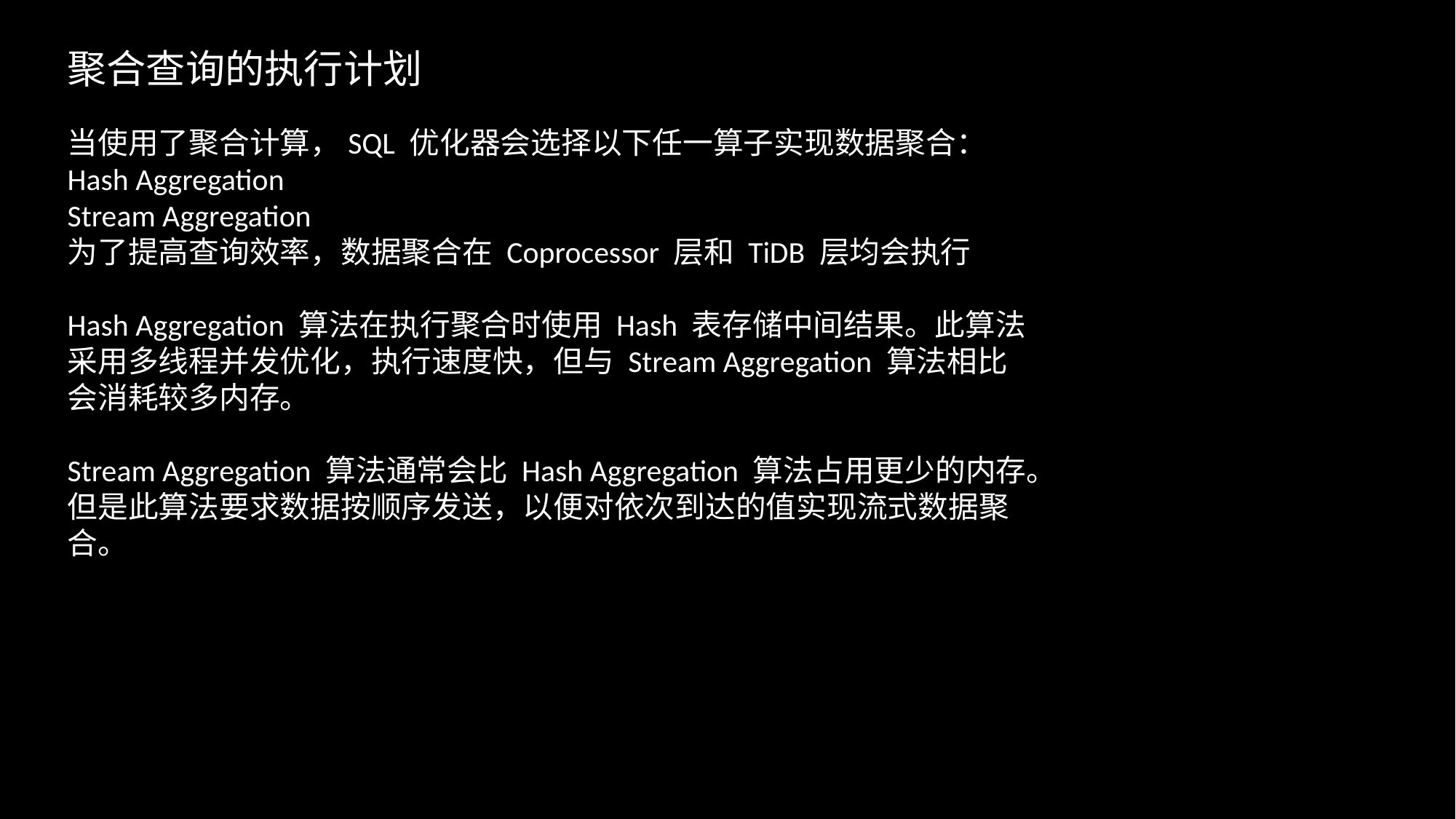

聚合查询的执行计划
当使用了聚合计算，SQL 优化器会选择以下任一算子实现数据聚合：
Hash Aggregation
Stream Aggregation
为了提高查询效率，数据聚合在 Coprocessor 层和 TiDB 层均会执行

Hash Aggregation 算法在执行聚合时使用 Hash 表存储中间结果。此算法采用多线程并发优化，执行速度快，但与 Stream Aggregation 算法相比会消耗较多内存。

Stream Aggregation 算法通常会比 Hash Aggregation 算法占用更少的内存。但是此算法要求数据按顺序发送，以便对依次到达的值实现流式数据聚合。